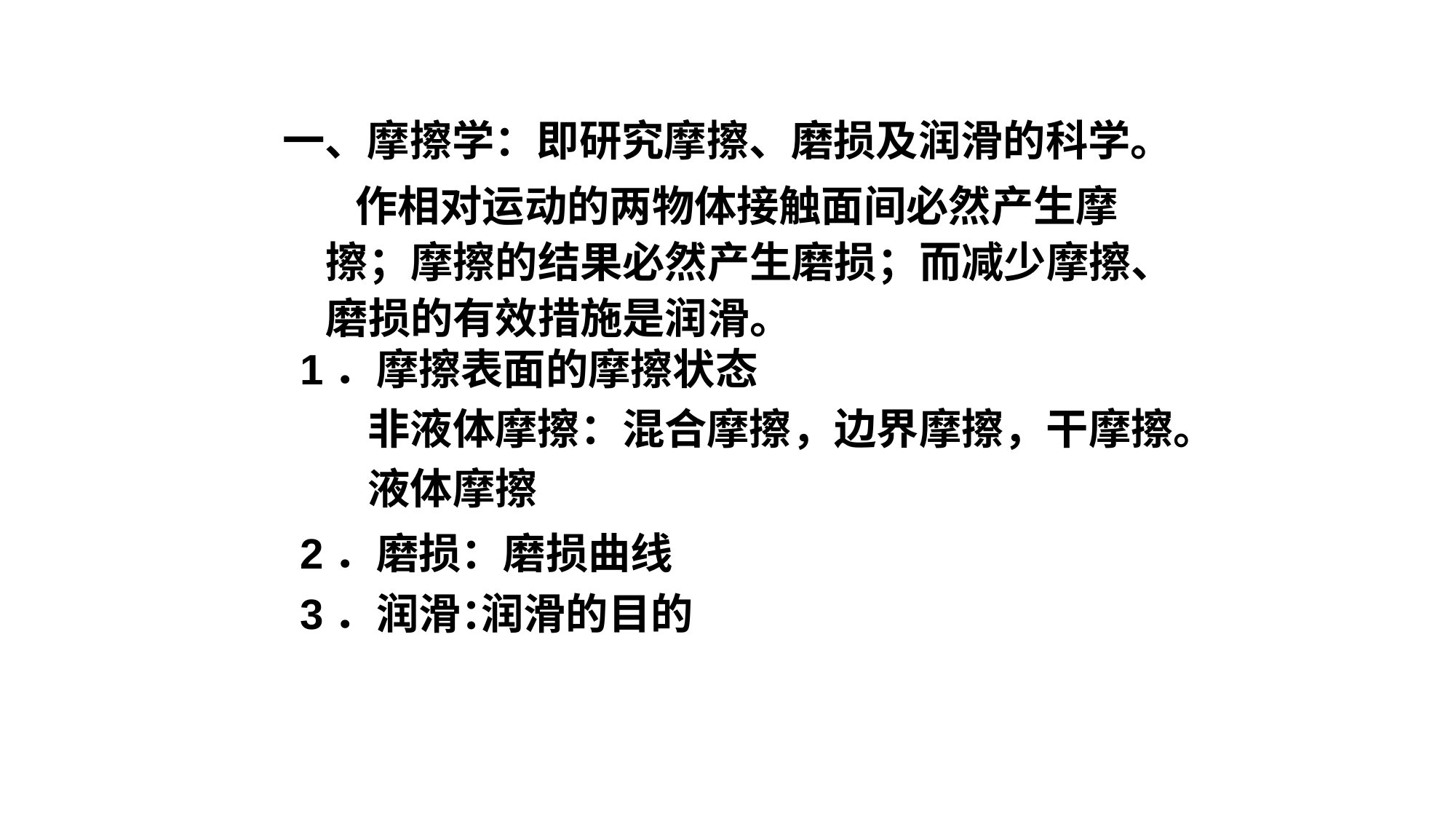

一、摩擦学：即研究摩擦、磨损及润滑的科学。
  作相对运动的两物体接触面间必然产生摩擦；摩擦的结果必然产生磨损；而减少摩擦、磨损的有效措施是润滑。
1．摩擦表面的摩擦状态
      非液体摩擦：混合摩擦，边界摩擦，干摩擦。
      液体摩擦
2．磨损：磨损曲线
3．润滑：
润滑的目的